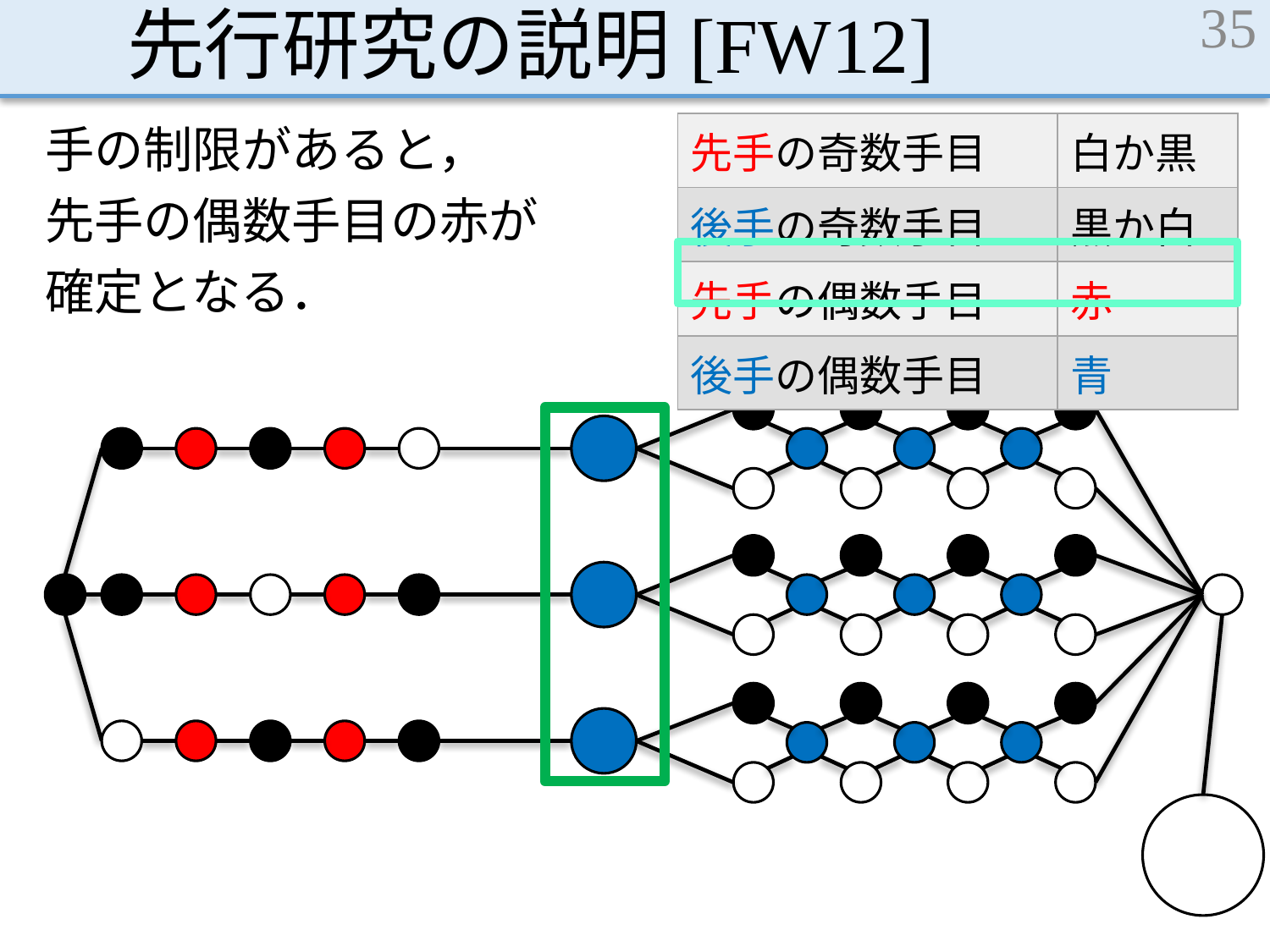

# 先行研究の説明[FW12]
35
| 先手の奇数手目 | 白か黒 |
| --- | --- |
| 後手の奇数手目 | 黒か白 |
| 先手の偶数手目 | 赤 |
| 後手の偶数手目 | 青 |
手の制限があると，
先手の偶数手目の赤が
確定となる．